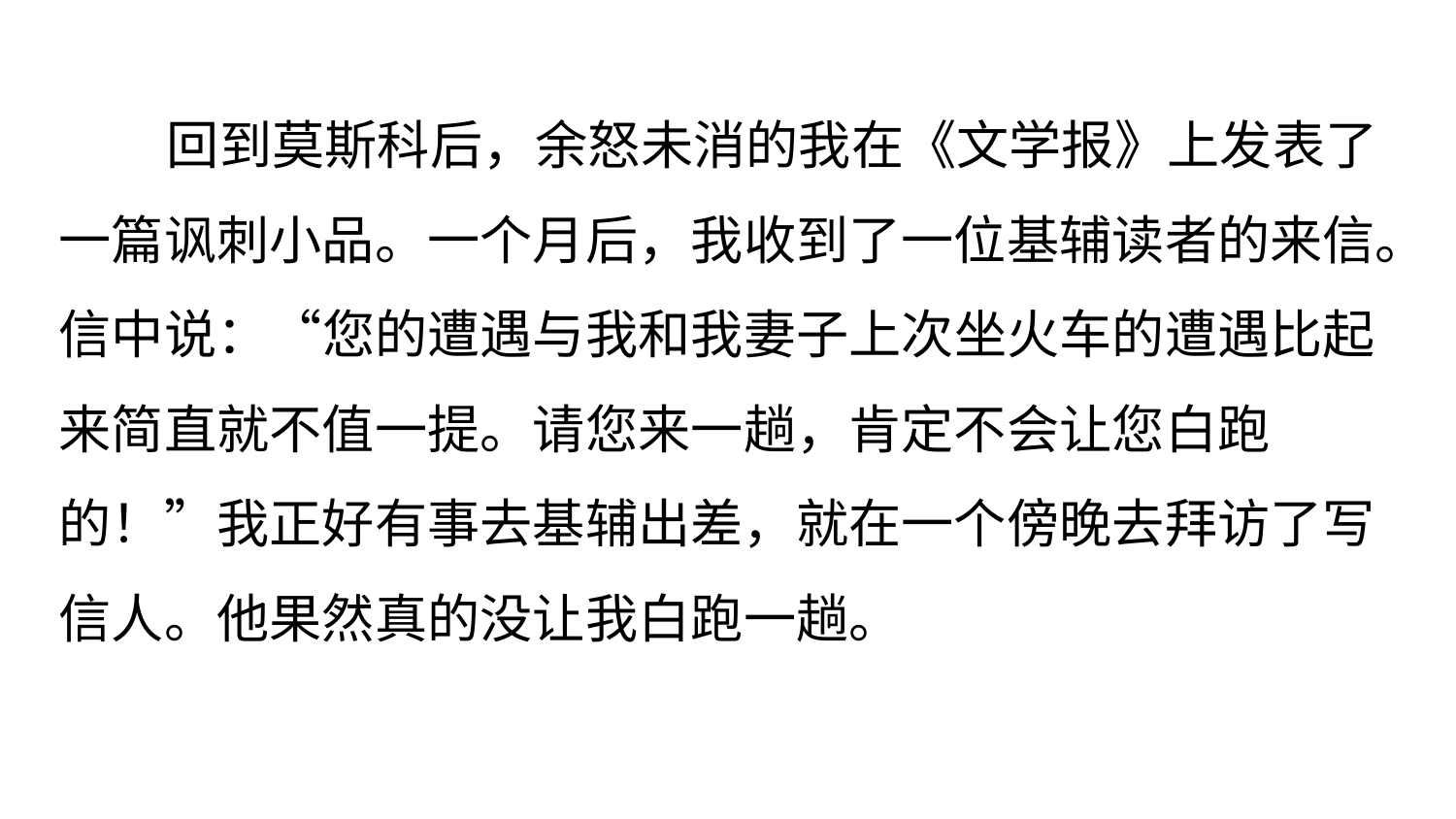

回到莫斯科后，余怒未消的我在《文学报》上发表了一篇讽刺小品。一个月后，我收到了一位基辅读者的来信。信中说：“您的遭遇与我和我妻子上次坐火车的遭遇比起来简直就不值一提。请您来一趟，肯定不会让您白跑的！”我正好有事去基辅出差，就在一个傍晚去拜访了写信人。他果然真的没让我白跑一趟。